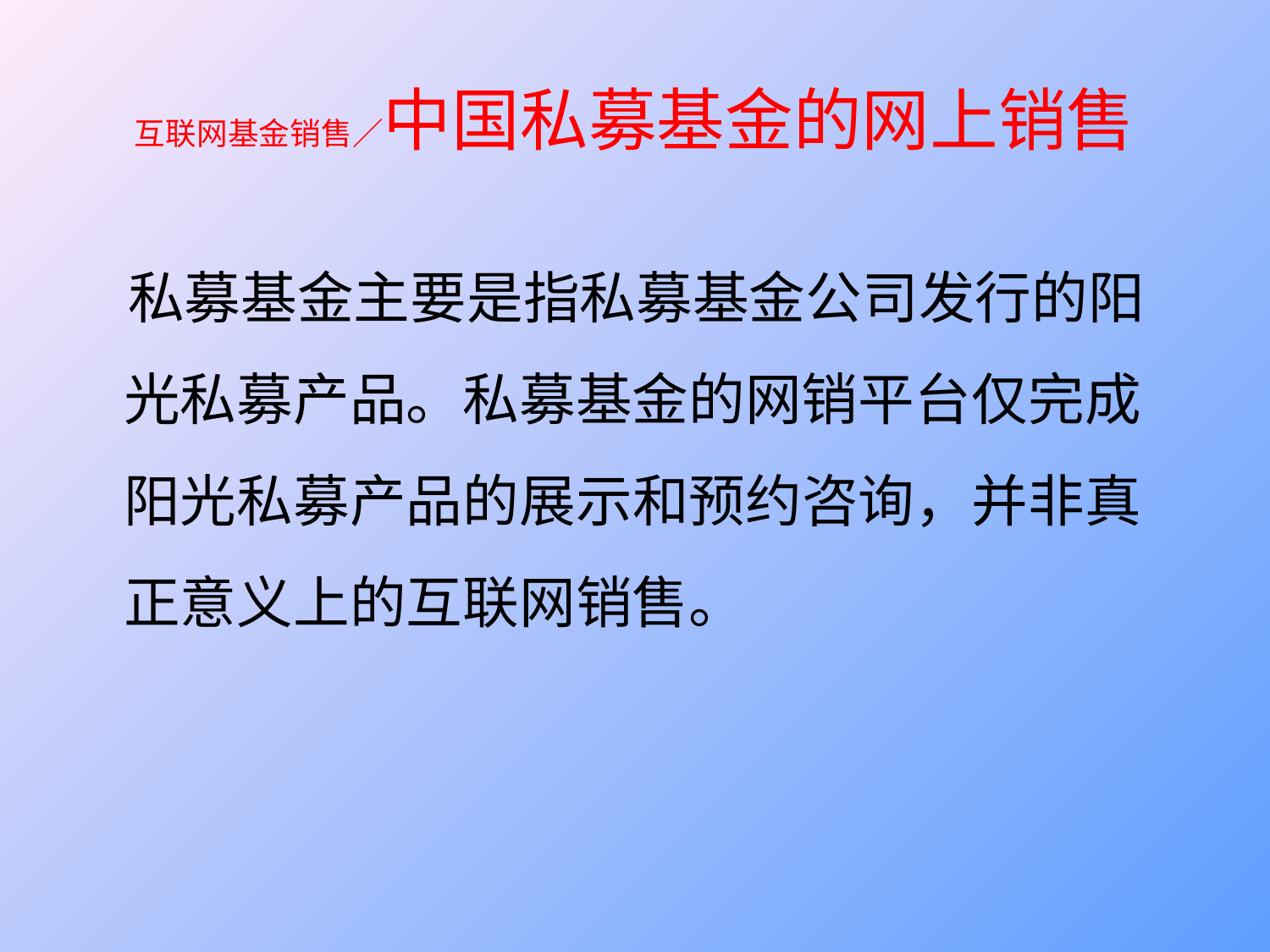

# 互联网基金销售／中国私募基金的网上销售
   私募基金主要是指私募基金公司发行的阳光私募产品。私募基金的网销平台仅完成阳光私募产品的展示和预约咨询，并非真正意义上的互联网销售。